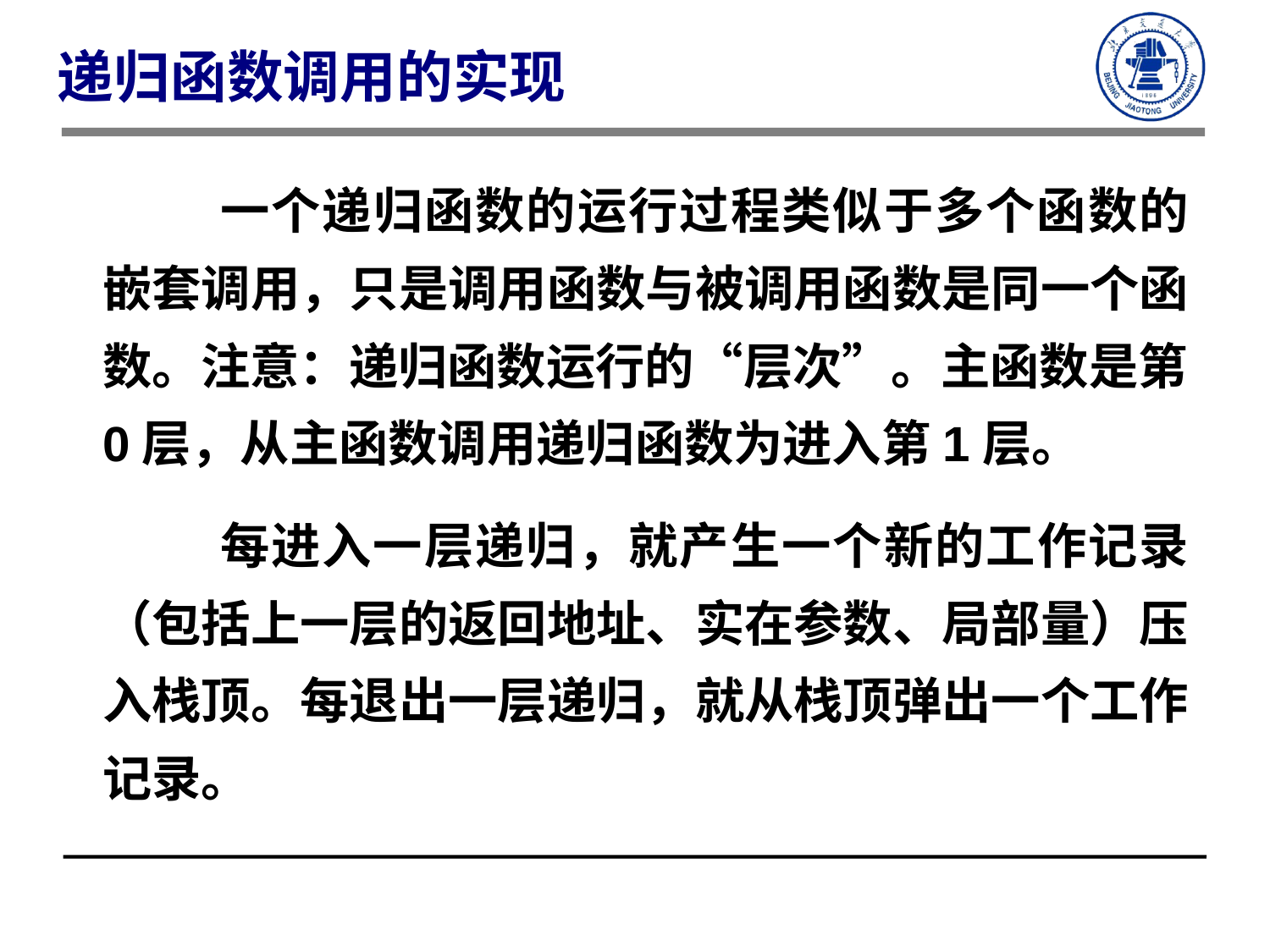

递归函数调用的实现
        一个递归函数的运行过程类似于多个函数的嵌套调用，只是调用函数与被调用函数是同一个函数。注意：递归函数运行的“层次”。主函数是第0层，从主函数调用递归函数为进入第1层。
        每进入一层递归，就产生一个新的工作记录（包括上一层的返回地址、实在参数、局部量）压入栈顶。每退出一层递归，就从栈顶弹出一个工作记录。